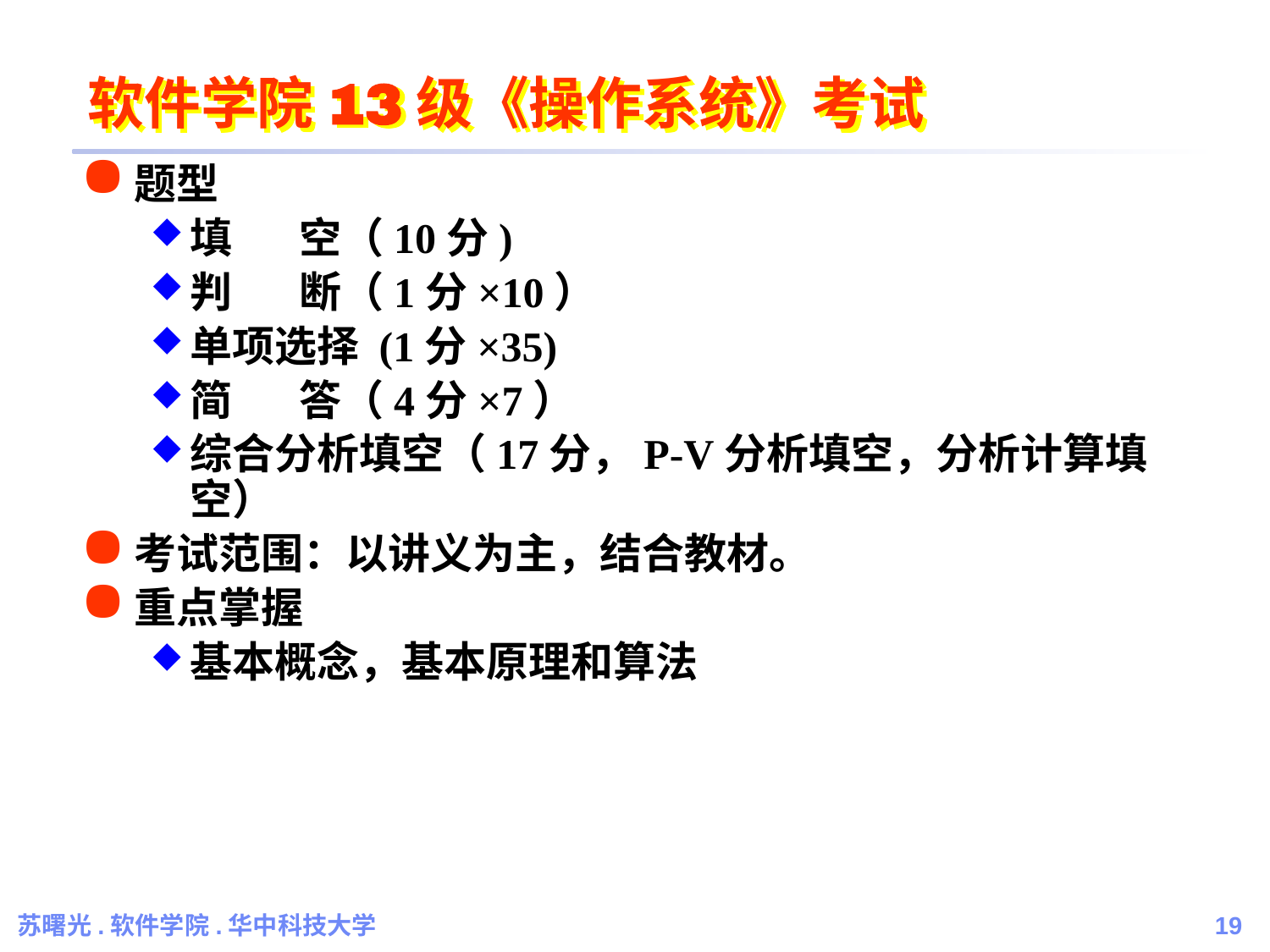

# 软件学院13级《操作系统》考试
题型
填       空（10分)
判       断（1分×10）
单项选择 (1分×35)
简       答（4分×7）
综合分析填空（17分，P-V分析填空，分析计算填空）
考试范围：以讲义为主，结合教材。
重点掌握
基本概念，基本原理和算法
苏曙光.软件学院.华中科技大学
19